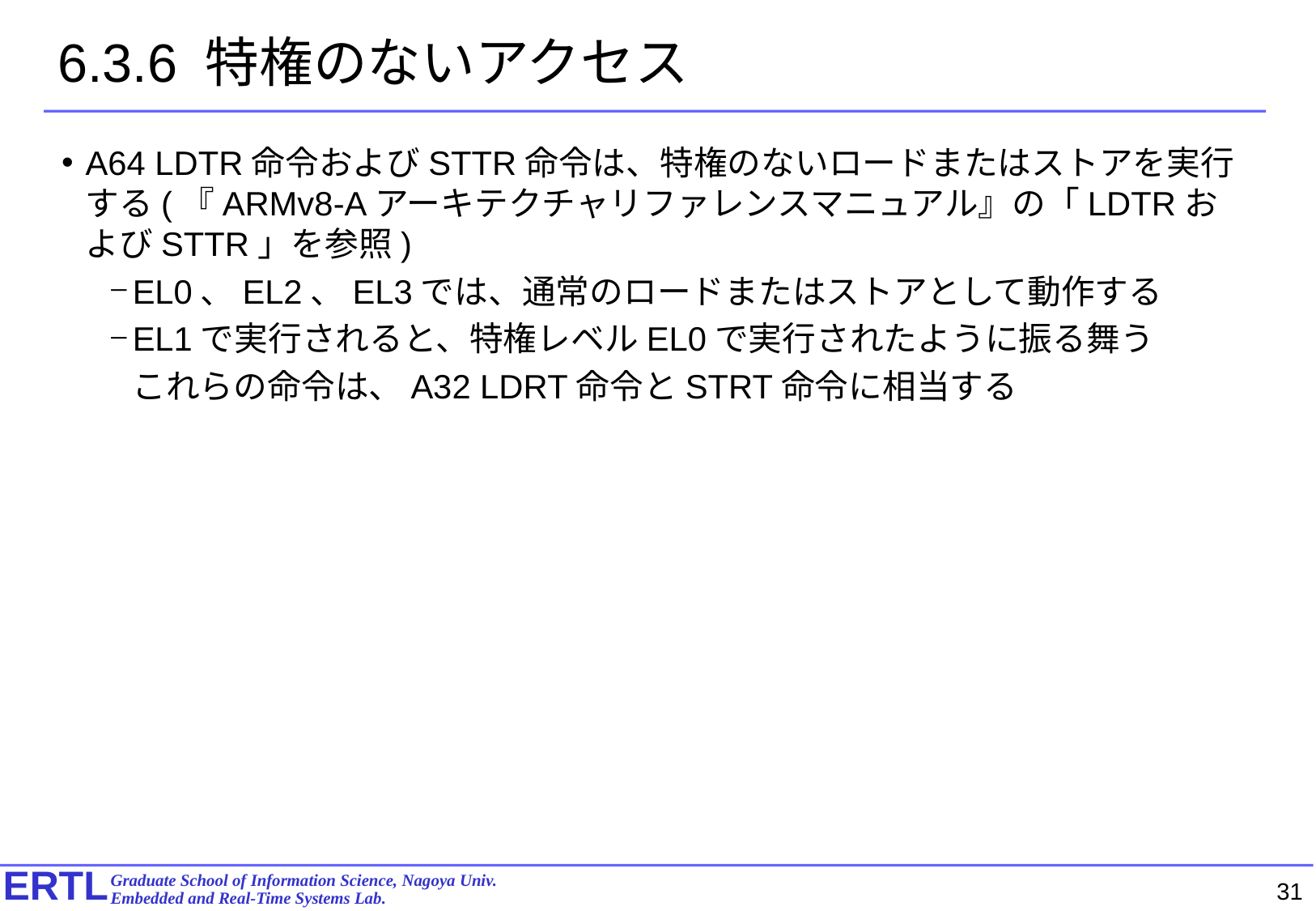

# 6.3.6 特権のないアクセス
A64 LDTR命令およびSTTR命令は、特権のないロードまたはストアを実行する(『ARMv8-Aアーキテクチャリファレンスマニュアル』の「LDTRおよびSTTR」を参照)
EL0、EL2、EL3では、通常のロードまたはストアとして動作する
EL1で実行されると、特権レベルEL0で実行されたように振る舞う
  これらの命令は、A32 LDRT命令とSTRT命令に相当する

31